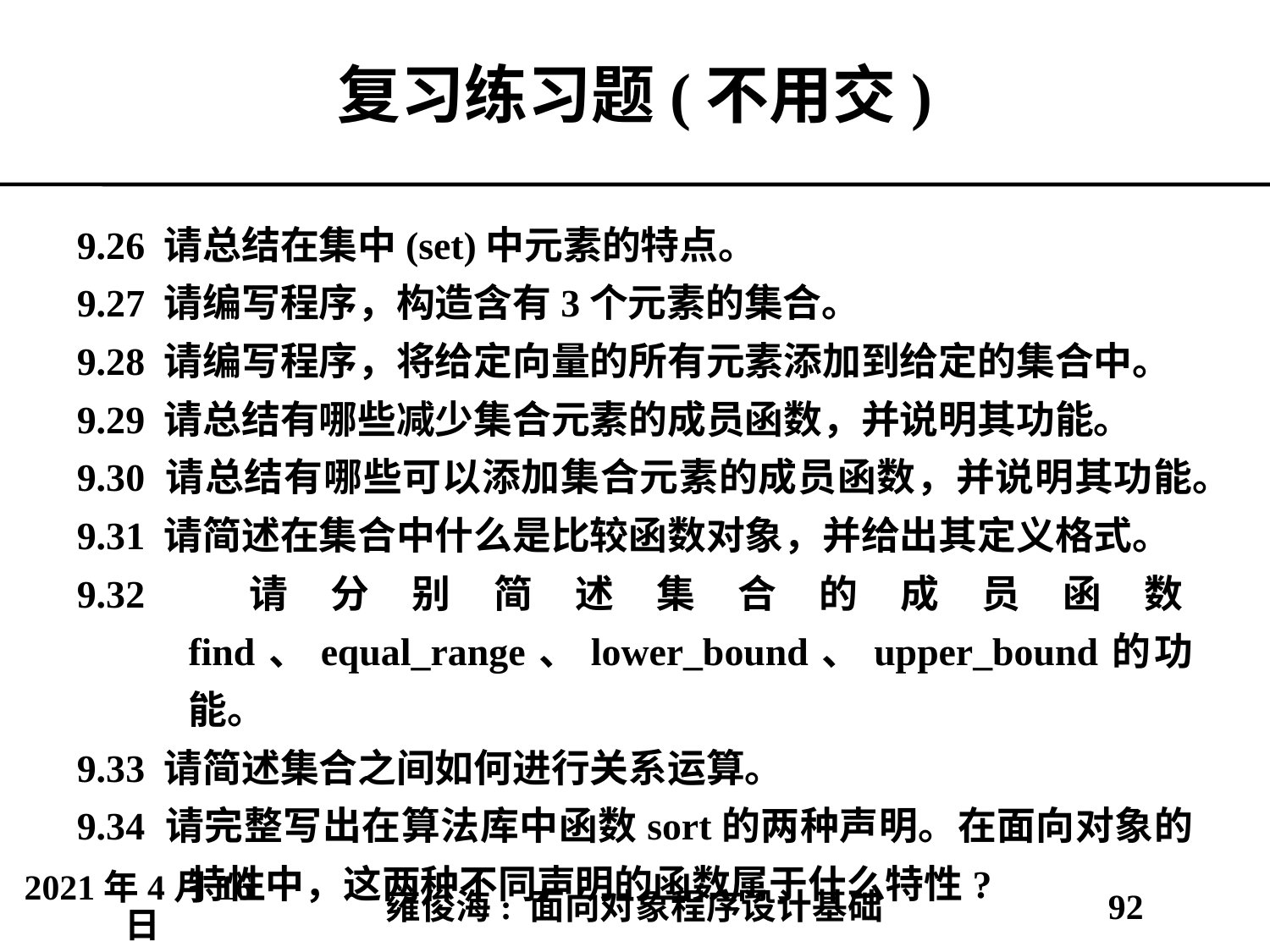

# 复习练习题(不用交)

9.26 请总结在集中(set)中元素的特点。
9.27 请编写程序，构造含有3个元素的集合。
9.28 请编写程序，将给定向量的所有元素添加到给定的集合中。
9.29 请总结有哪些减少集合元素的成员函数，并说明其功能。
9.30 请总结有哪些可以添加集合元素的成员函数，并说明其功能。
9.31 请简述在集合中什么是比较函数对象，并给出其定义格式。
9.32 请分别简述集合的成员函数find、equal_range、lower_bound、upper_bound的功能。
9.33 请简述集合之间如何进行关系运算。
9.34 请完整写出在算法库中函数sort的两种声明。在面向对象的特性中，这两种不同声明的函数属于什么特性?
2021年4月16日
雍俊海: 面向对象程序设计基础
92